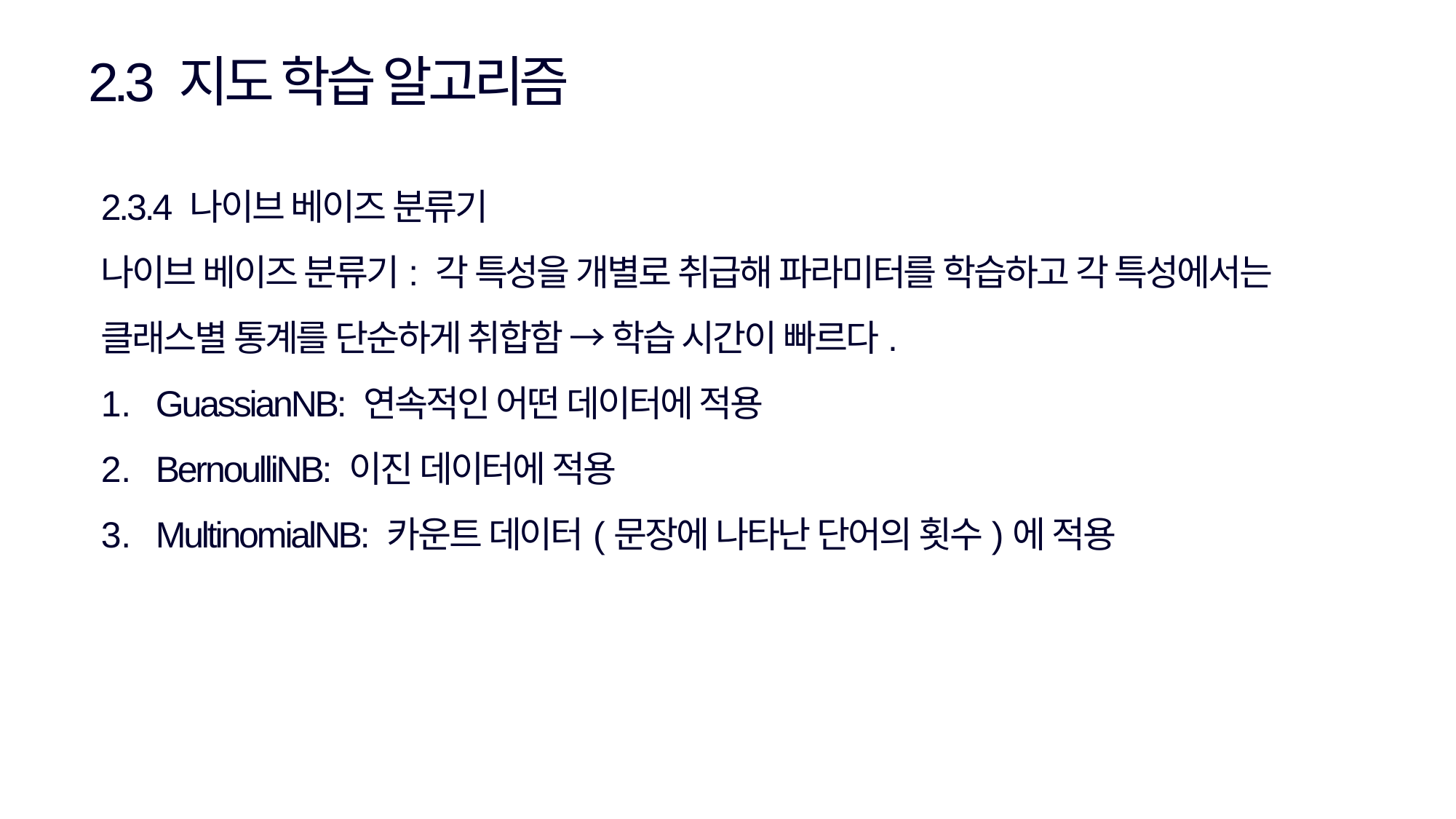

2.3 지도 학습 알고리즘
2.3.4 나이브 베이즈 분류기
나이브 베이즈 분류기: 각 특성을 개별로 취급해 파라미터를 학습하고 각 특성에서는 클래스별 통계를 단순하게 취합함 → 학습 시간이 빠르다.
GuassianNB: 연속적인 어떤 데이터에 적용
BernoulliNB: 이진 데이터에 적용
MultinomialNB: 카운트 데이터(문장에 나타난 단어의 횟수)에 적용